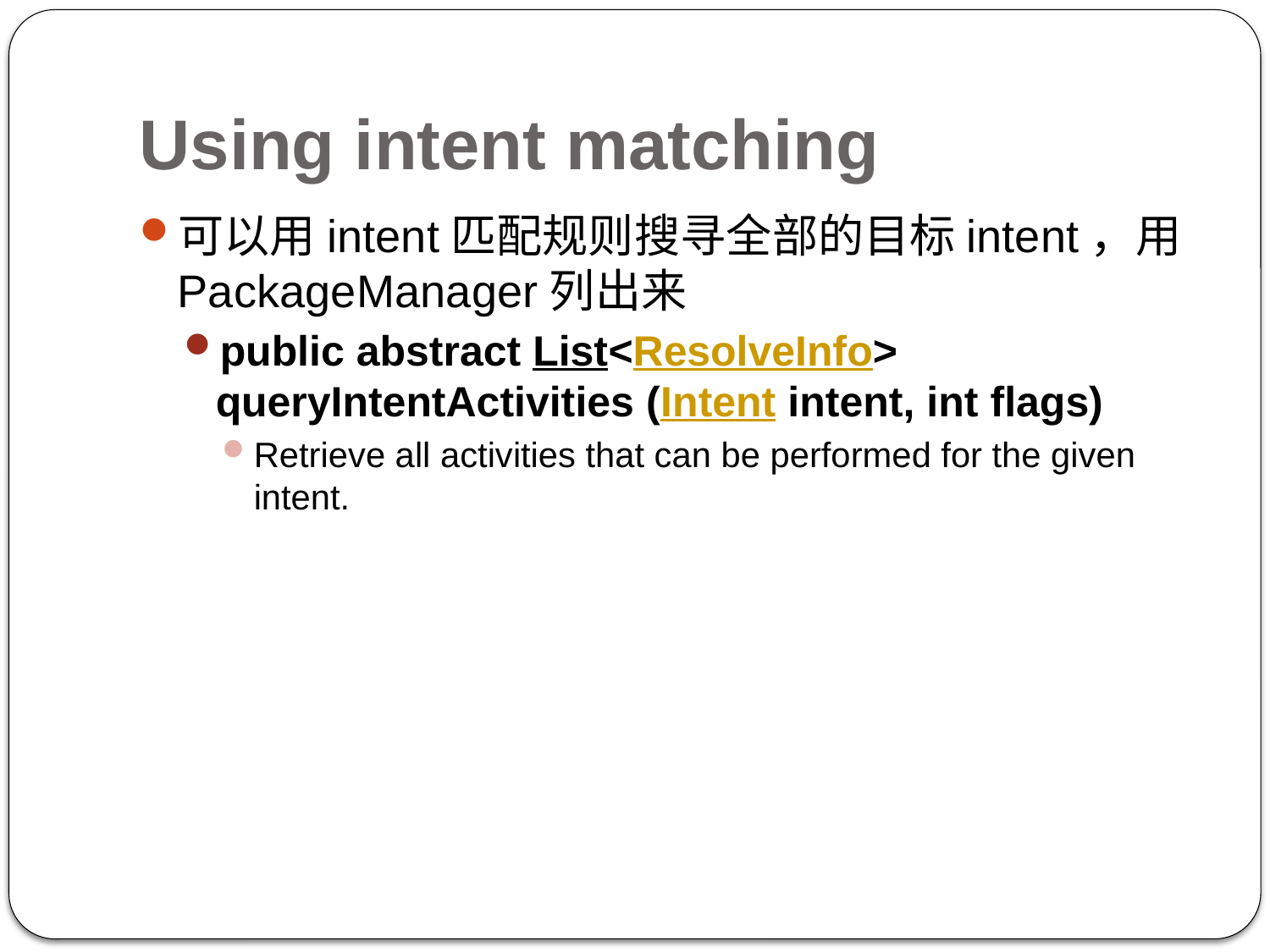

# Using intent matching
可以用intent匹配规则搜寻全部的目标intent，用PackageManager列出来
public abstract List<ResolveInfo> queryIntentActivities (Intent intent, int flags)
Retrieve all activities that can be performed for the given intent.